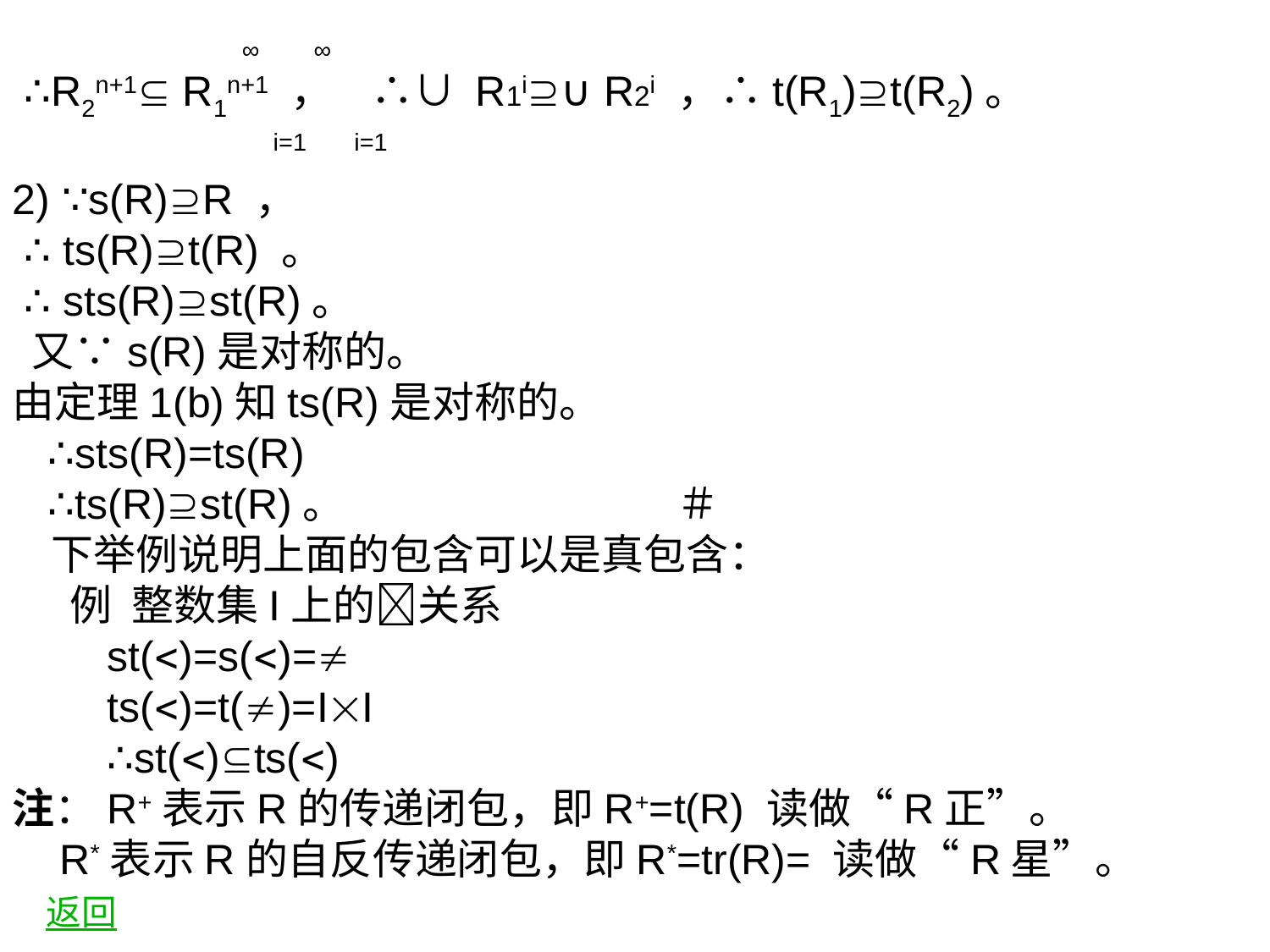

∞        ∞
 ∴R2n+1⊆ R1n+1 ，    ∴∪ R1i⊇∪ R2i ，∴t(R1)⊇t(R2)。
                      i=1    i=1
2) ∵s(R)⊇R ，
 ∴ ts(R)⊇t(R) 。
 ∴ sts(R)⊇st(R)。
 又∵s(R)是对称的。
由定理1(b)知ts(R)是对称的。
   ∴sts(R)=ts(R)
   ∴ts(R)⊇st(R)。                                   ＃
   下举例说明上面的包含可以是真包含：
     例  整数集I上的<关系
        st(<)=s(<)=≠
        ts(<)=t(≠)=I×I
        ∴st(<)⊆ts(<)
注：R+表示R的传递闭包，即R+=t(R) 读做“R正”。
    R*表示R的自反传递闭包，即R*=tr(R)= 读做“R星”。
   返回